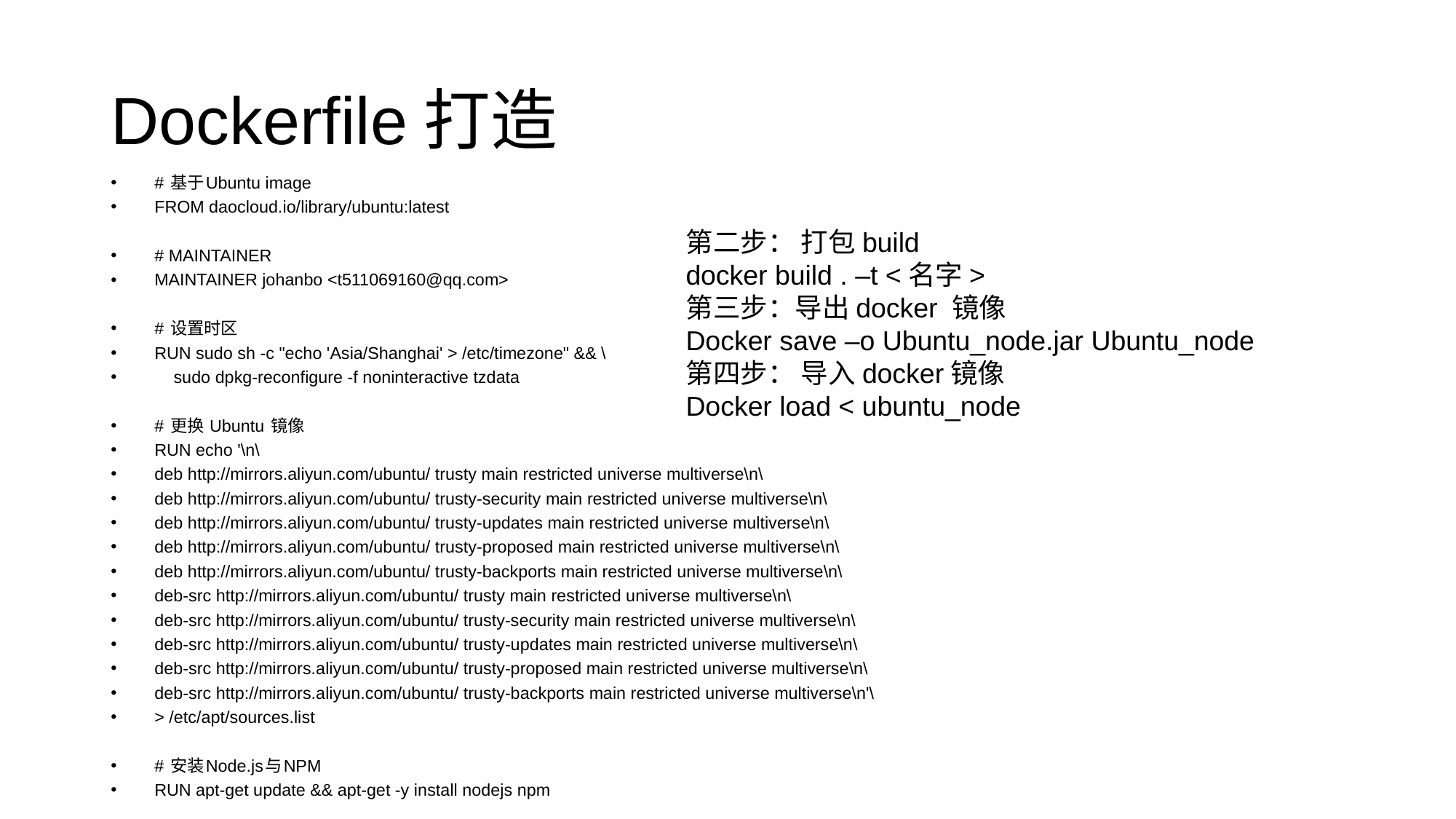

# Dockerfile打造
# 基于Ubuntu image
FROM daocloud.io/library/ubuntu:latest

# MAINTAINER
MAINTAINER johanbo <t511069160@qq.com>

# 设置时区
RUN sudo sh -c "echo 'Asia/Shanghai' > /etc/timezone" && \
    sudo dpkg-reconfigure -f noninteractive tzdata

# 更换 Ubuntu 镜像
RUN echo '\n\
deb http://mirrors.aliyun.com/ubuntu/ trusty main restricted universe multiverse\n\
deb http://mirrors.aliyun.com/ubuntu/ trusty-security main restricted universe multiverse\n\
deb http://mirrors.aliyun.com/ubuntu/ trusty-updates main restricted universe multiverse\n\
deb http://mirrors.aliyun.com/ubuntu/ trusty-proposed main restricted universe multiverse\n\
deb http://mirrors.aliyun.com/ubuntu/ trusty-backports main restricted universe multiverse\n\
deb-src http://mirrors.aliyun.com/ubuntu/ trusty main restricted universe multiverse\n\
deb-src http://mirrors.aliyun.com/ubuntu/ trusty-security main restricted universe multiverse\n\
deb-src http://mirrors.aliyun.com/ubuntu/ trusty-updates main restricted universe multiverse\n\
deb-src http://mirrors.aliyun.com/ubuntu/ trusty-proposed main restricted universe multiverse\n\
deb-src http://mirrors.aliyun.com/ubuntu/ trusty-backports main restricted universe multiverse\n'\
> /etc/apt/sources.list

# 安装Node.js与NPM
RUN apt-get update && apt-get -y install nodejs npm
第二步： 打包build
docker build . –t <名字>
第三步：导出docker 镜像
Docker save –o Ubuntu_node.jar Ubuntu_node
第四步： 导入docker镜像
Docker load < ubuntu_node